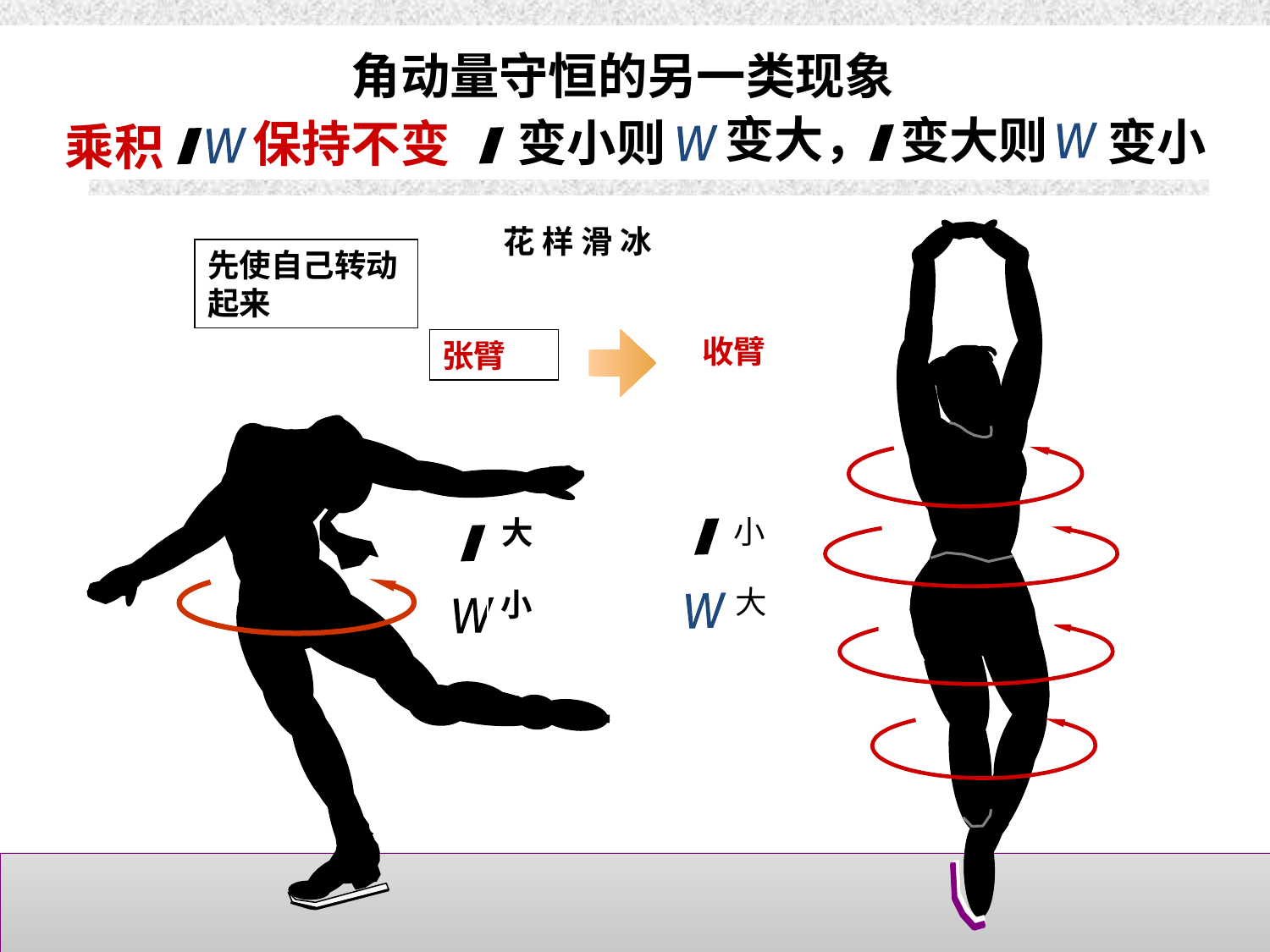

角动量守恒的另一类现象
变大，
变大则
变小
变小则
保持不变
乘积
ω
I
ω
I
I
ω

花样滑冰中常见的例子

收臂

小
I
大
ω

花 样 滑 冰

收臂

小
I
大
ω

    用外力矩启动转盘后撤除外力矩

收臂

小

I

大
ω

先使自己转动起来
张臂

大
I
小
ω

张臂
大
I
小
ω